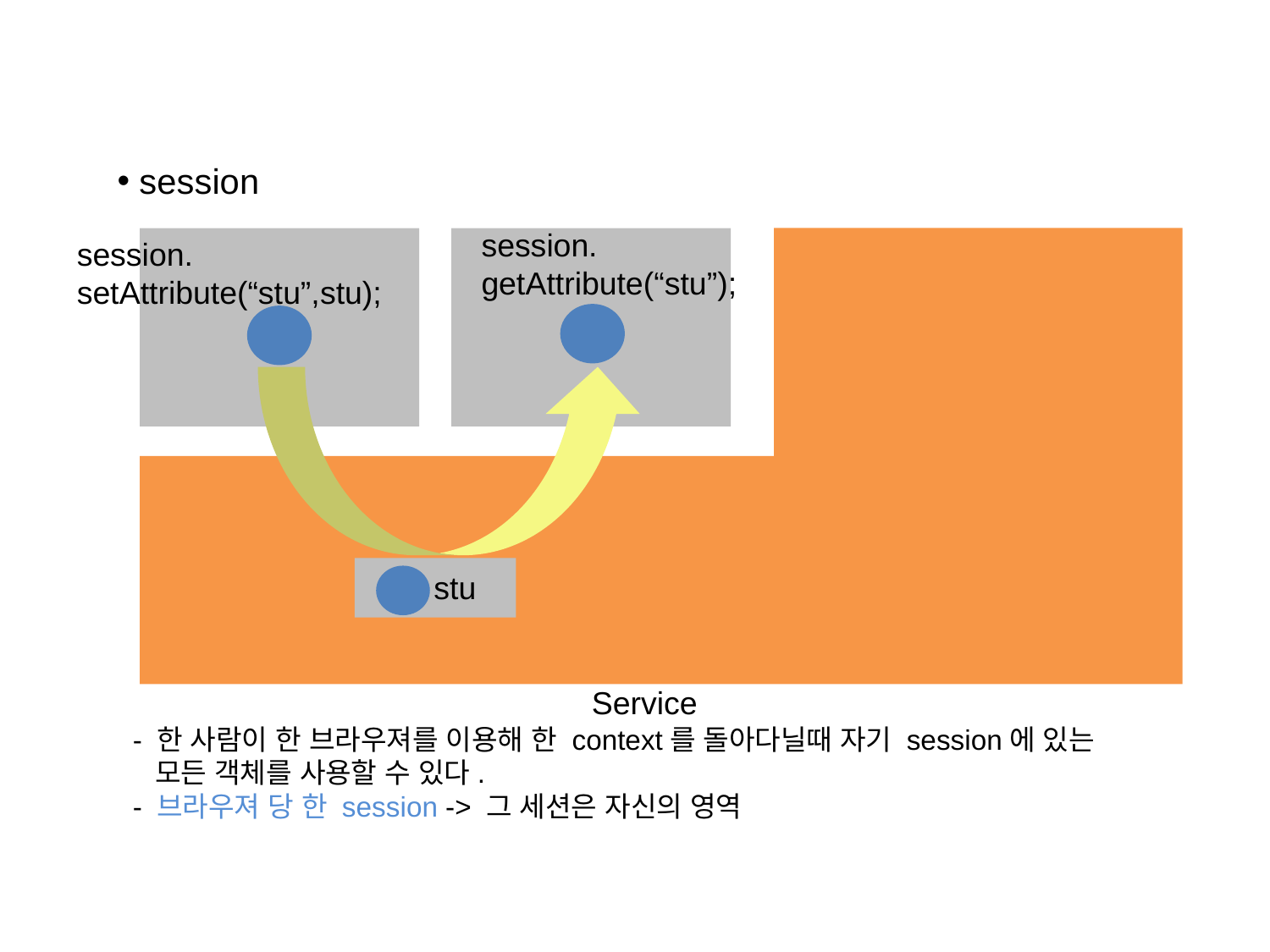

session
session.
getAttribute(“stu”);
session.
setAttribute(“stu”,stu);

stu

Service
  - 한 사람이 한 브라우져를 이용해 한 context를 돌아다닐때 자기 session에 있는
    모든 객체를 사용할 수 있다.
  - 브라우져 당 한 session -> 그 세션은 자신의 영역